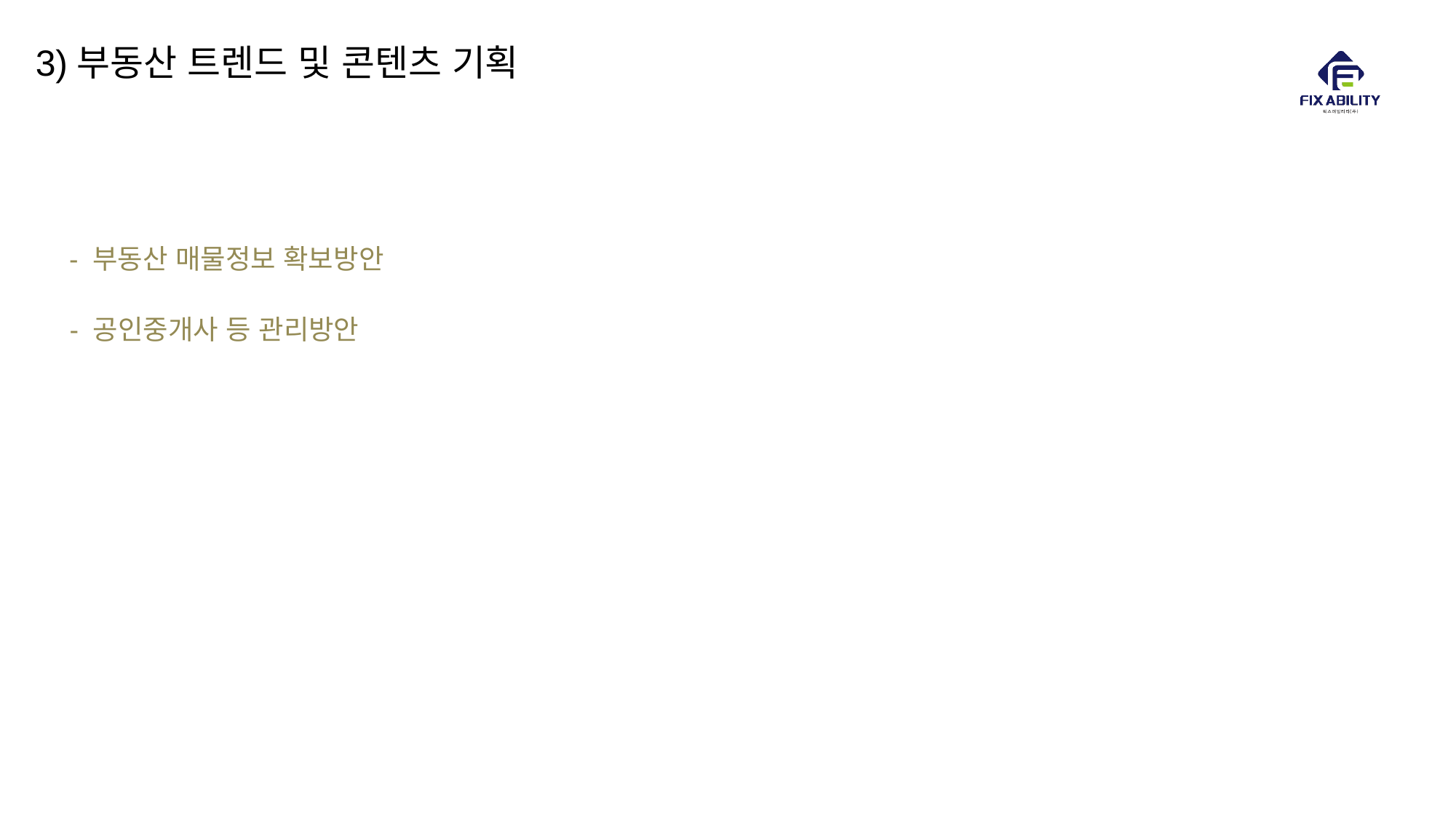

3)부동산 트렌드 및 콘텐츠 기획
- 부동산 매물정보 확보방안

- 공인중개사 등 관리방안